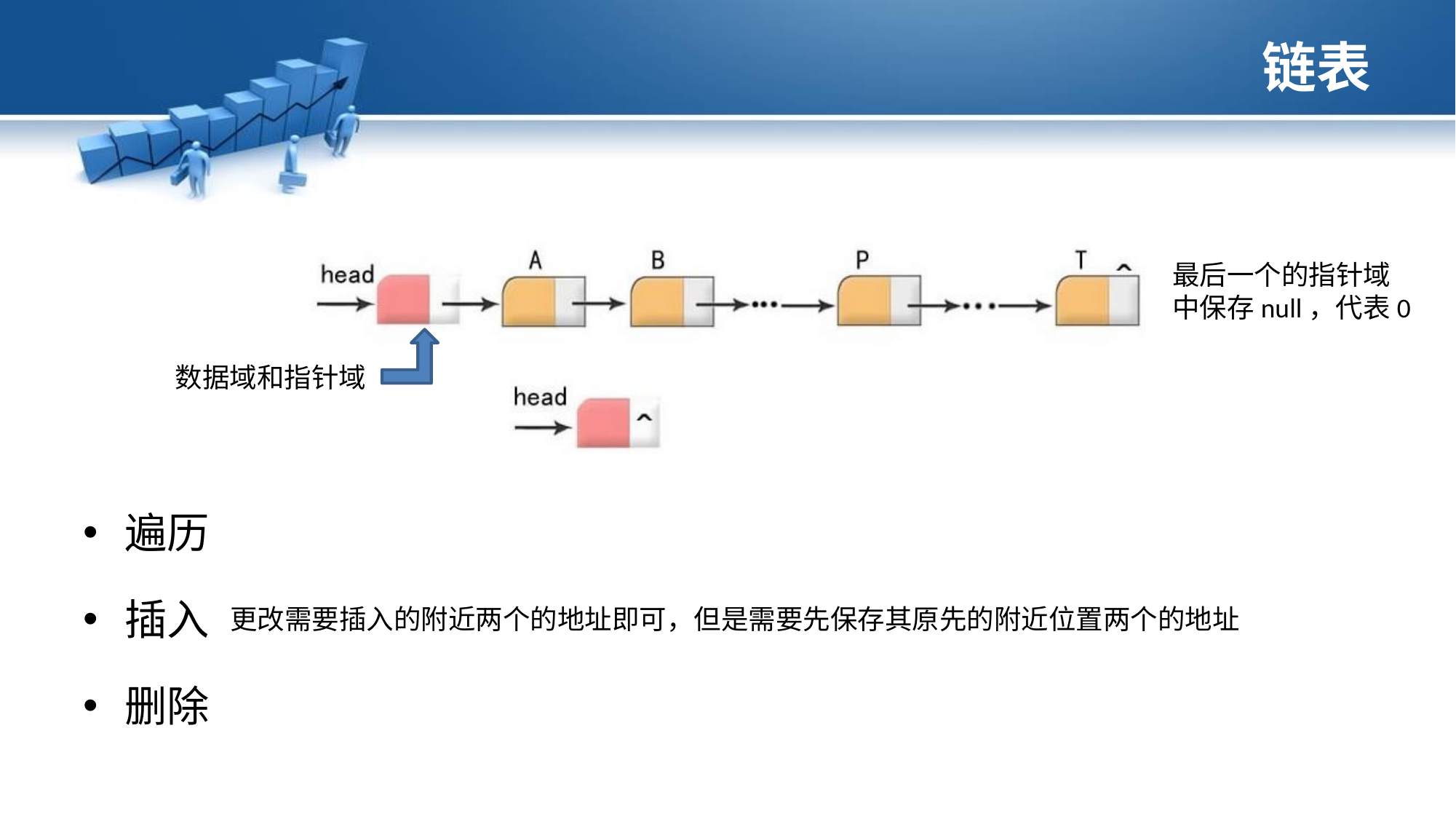

链表

最后一个的指针域中保存null，代表0

数据域和指针域
遍历
插入
删除
更改需要插入的附近两个的地址即可，但是需要先保存其原先的附近位置两个的地址